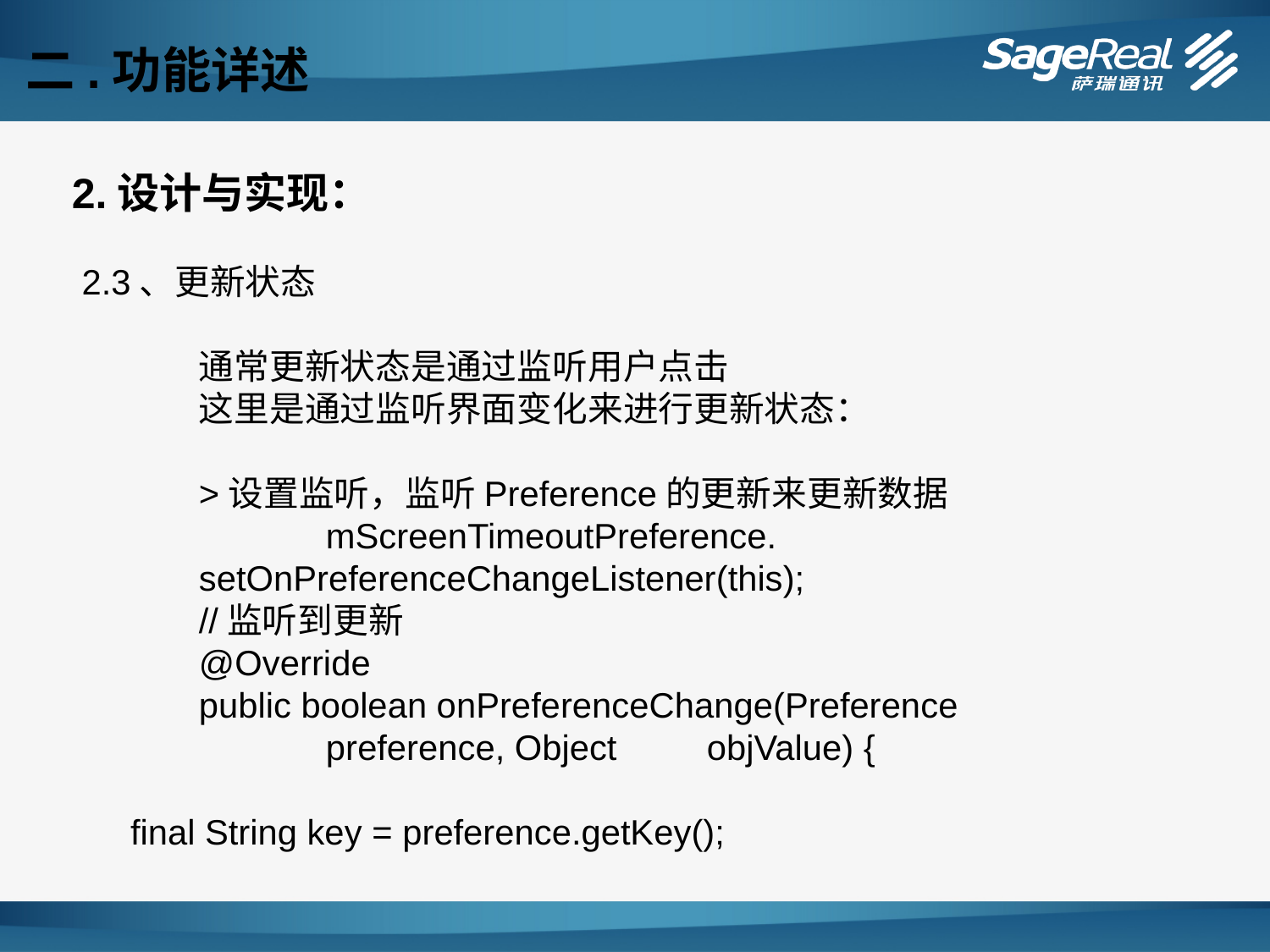

二.功能详述
2.设计与实现：

 2.3、更新状态

	通常更新状态是通过监听用户点击
	这里是通过监听界面变化来进行更新状态：

  	>设置监听，监听Preference的更新来更新数据			mScreenTimeoutPreference.
	setOnPreferenceChangeListener(this);
	//监听到更新
	@Override
    	public boolean onPreferenceChange(Preference 		preference, Object 	objValue) {
      final String key = preference.getKey();